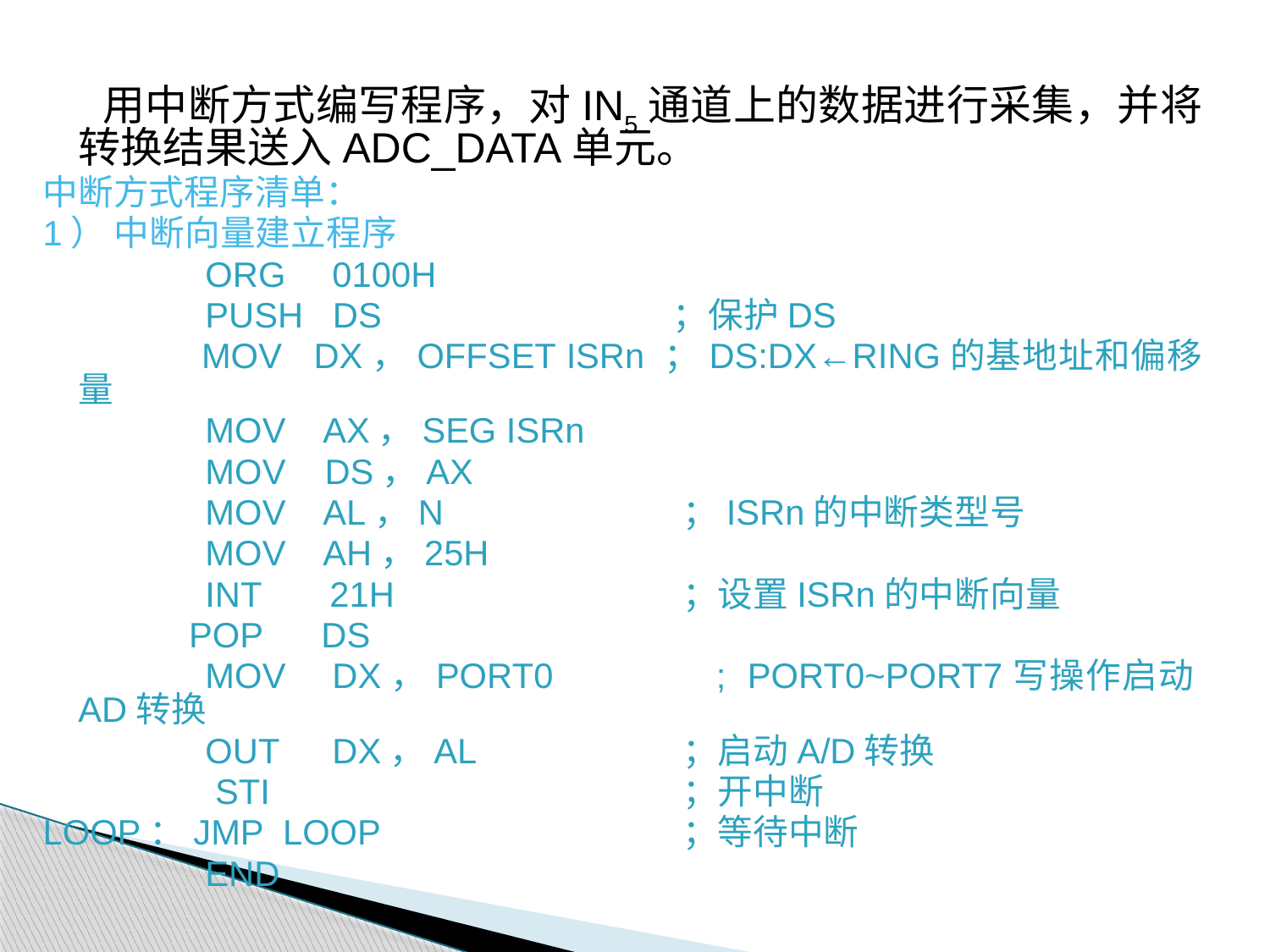

用中断方式编写程序，对IN5通道上的数据进行采集，并将转换结果送入ADC_DATA单元。
中断方式程序清单：
1） 中断向量建立程序
		ORG	0100H
		PUSH   DS                	        ；保护DS
               MOV   DX，OFFSET ISRn ；DS:DX←RING的基地址和偏移量
		MOV    AX，SEG ISRn
		MOV    DS，AX
		MOV    AL，N         	         ；ISRn的中断类型号
		MOV    AH，25H
		INT       21H              	         ；设置ISRn的中断向量
               POP      DS
		MOV	DX，PORT0               ;  PORT0~PORT7写操作启动AD转换
		OUT	DX，AL	         ；启动A/D转换
		 STI 			         ；开中断
LOOP：JMP  LOOP	         	         ；等待中断
		END